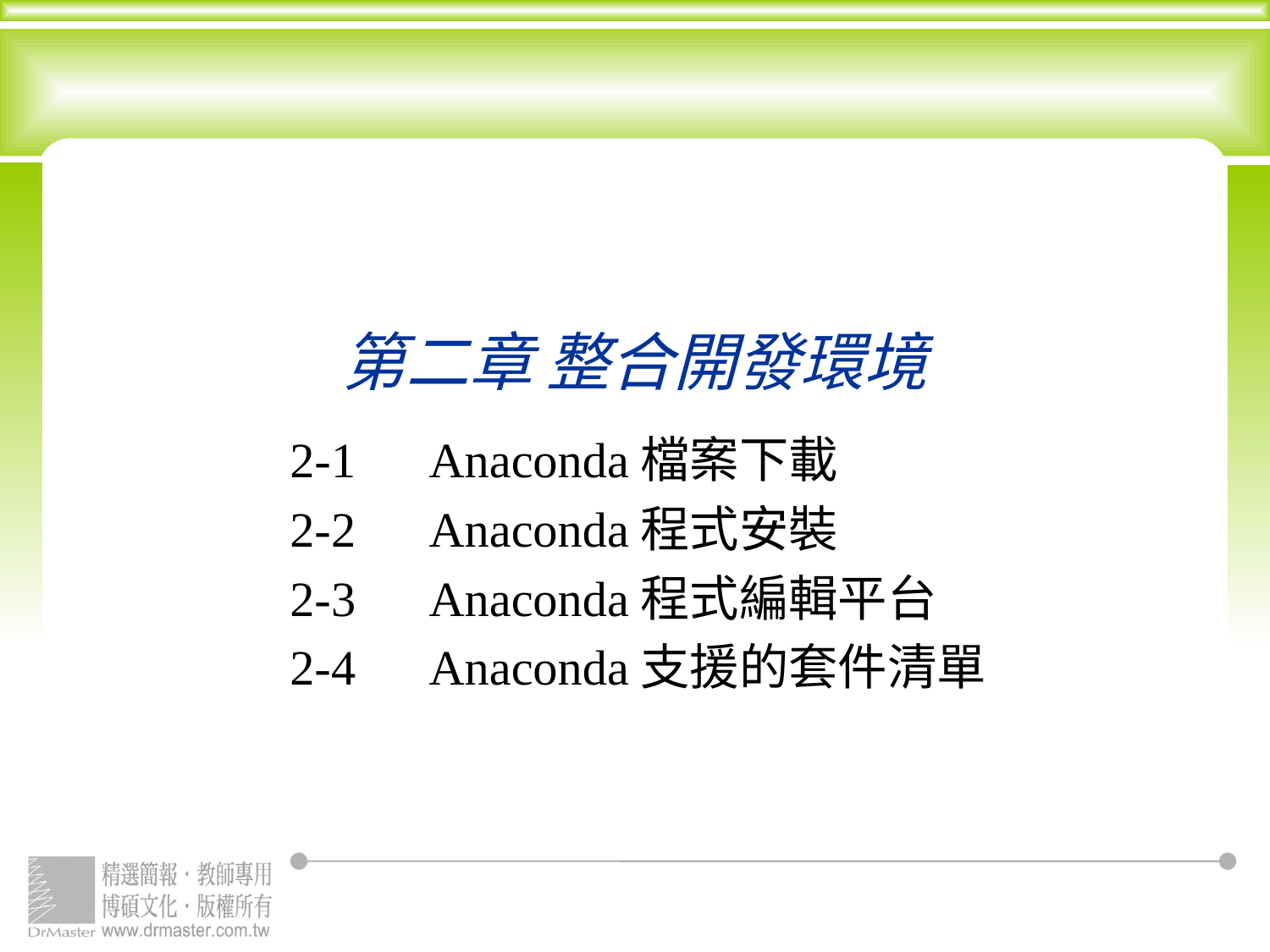

# 第二章 整合開發環境
2-1　Anaconda檔案下載
2-2　Anaconda程式安裝
2-3　Anaconda程式編輯平台
2-4　Anaconda支援的套件清單